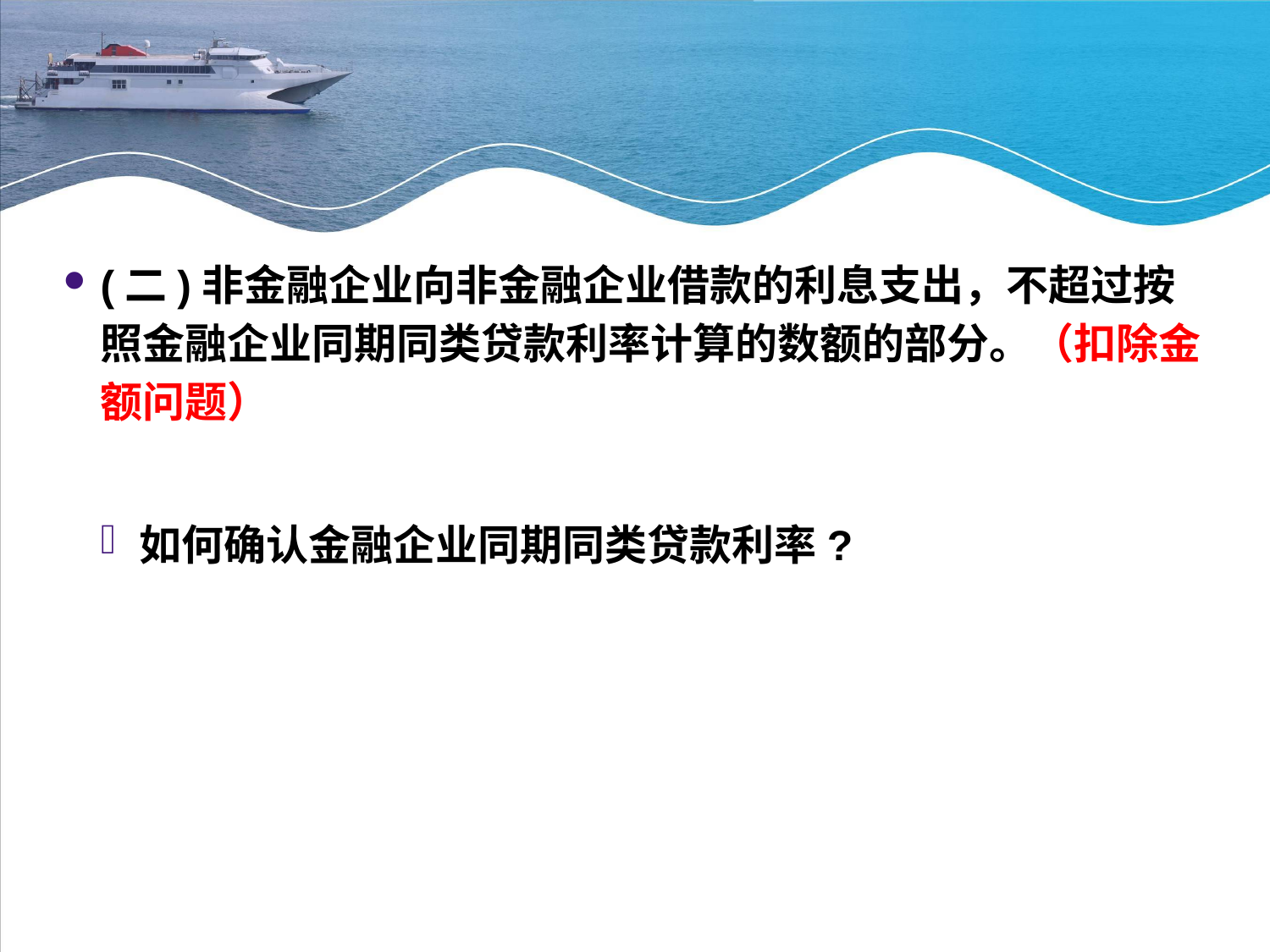

#
(二)非金融企业向非金融企业借款的利息支出，不超过按照金融企业同期同类贷款利率计算的数额的部分。（扣除金额问题）

如何确认金融企业同期同类贷款利率?